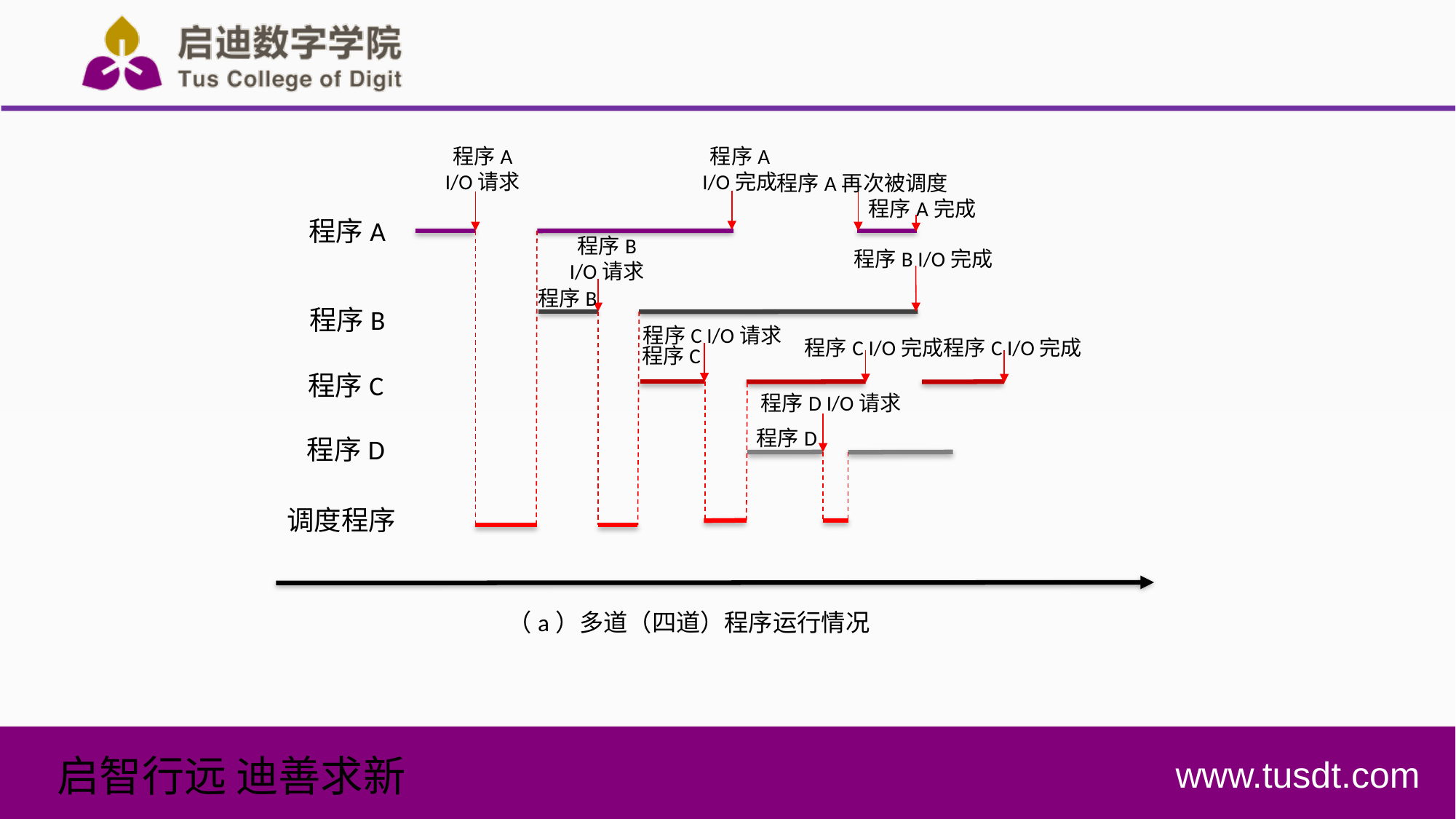

程序A
I/O请求
程序A
I/O完成
程序A再次被调度
程序A完成
程序A
程序B
I/O请求
程序B I/O完成
程序B
程序B
程序C I/O请求
程序C I/O完成
程序C I/O完成
程序C
程序C
程序D I/O请求
程序D
程序D
调度程序
（a）多道（四道）程序运行情况